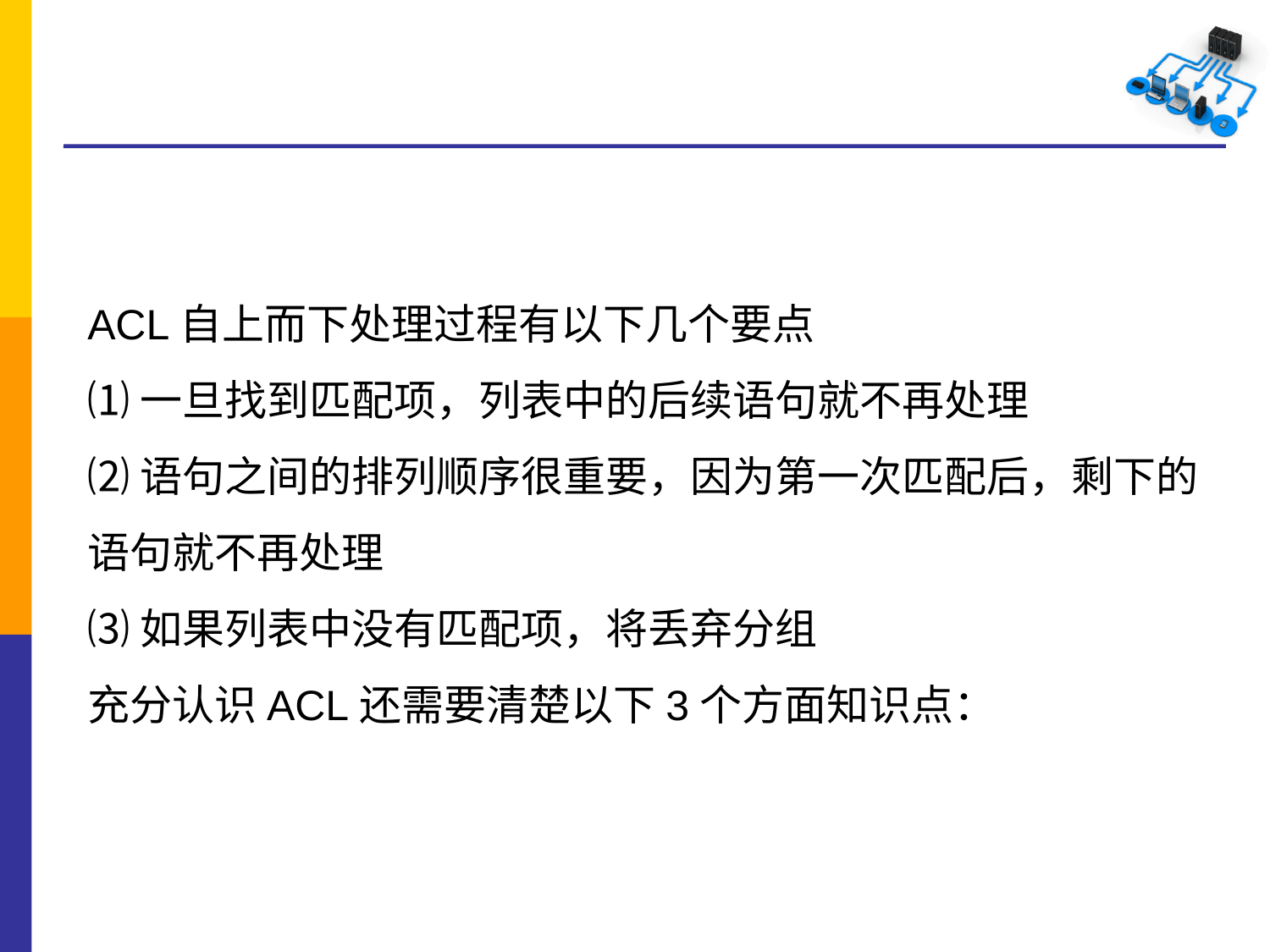

ACL自上而下处理过程有以下几个要点
⑴一旦找到匹配项，列表中的后续语句就不再处理
⑵语句之间的排列顺序很重要，因为第一次匹配后，剩下的语句就不再处理
⑶如果列表中没有匹配项，将丢弃分组
充分认识ACL还需要清楚以下3个方面知识点：